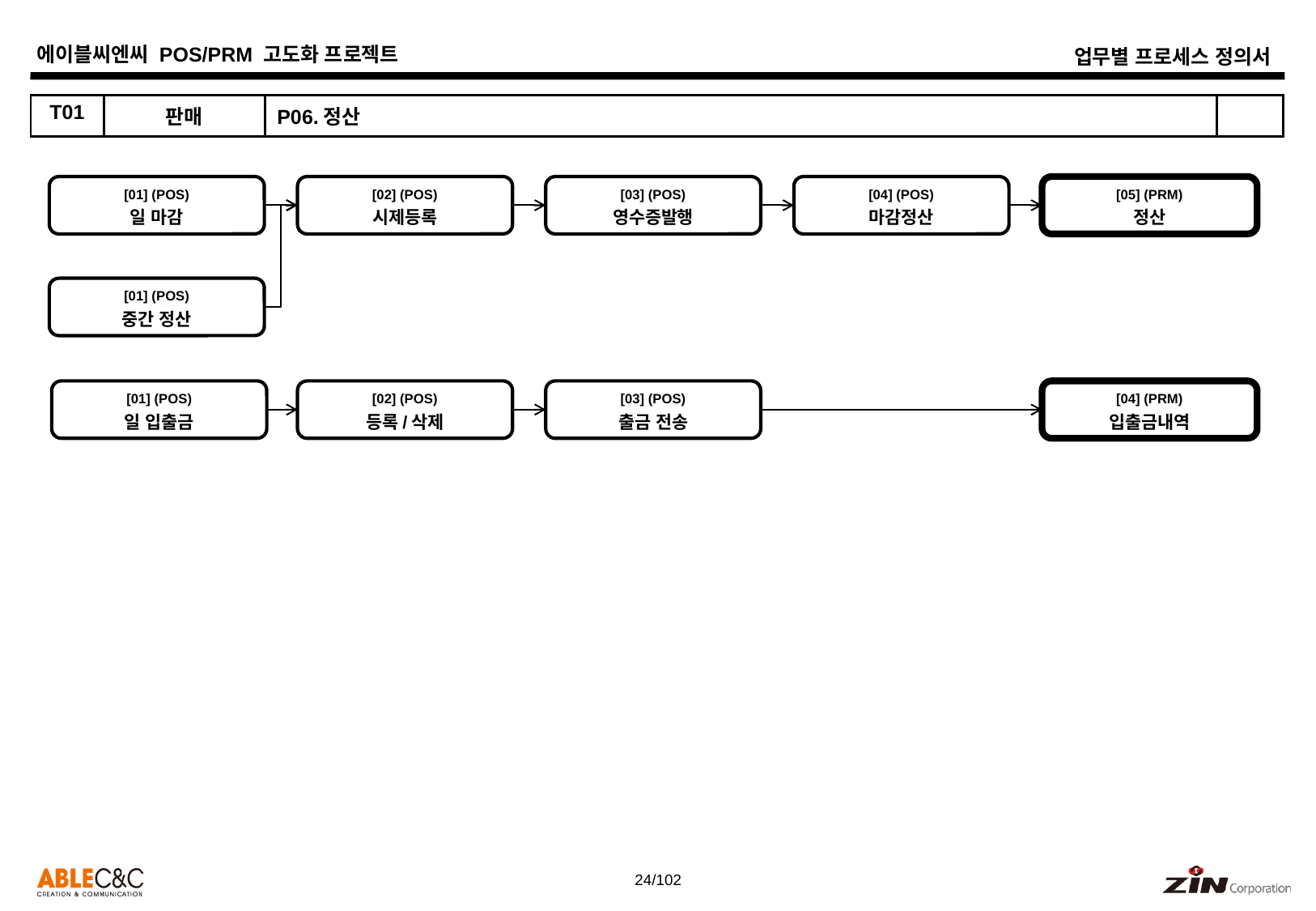

| T01 | 판매 | P06.정산 |  |
| --- | --- | --- | --- |
[01] (POS)
일 마감
[02] (POS)
시제등록
[03] (POS)
영수증발행
[04] (POS)
마감정산
[05] (PRM)
정산
[01] (POS)
중간 정산
[01] (POS)
일 입출금
[02] (POS)
등록/삭제
[03] (POS)
출금 전송
[04] (PRM)
입출금내역